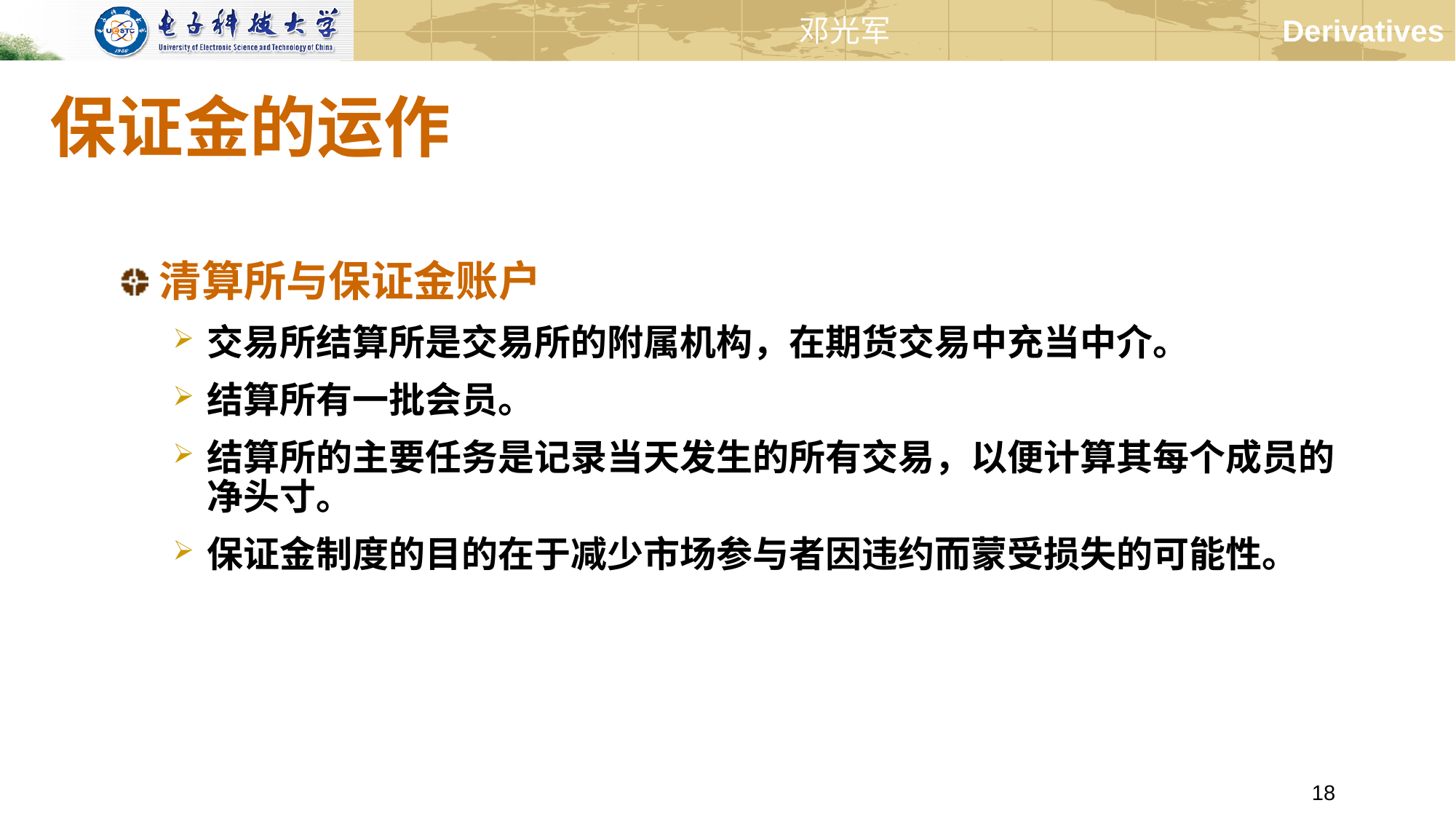

# 保证金的运作
清算所与保证金账户
交易所结算所是交易所的附属机构，在期货交易中充当中介。
结算所有一批会员。
结算所的主要任务是记录当天发生的所有交易，以便计算其每个成员的净头寸。
保证金制度的目的在于减少市场参与者因违约而蒙受损失的可能性。